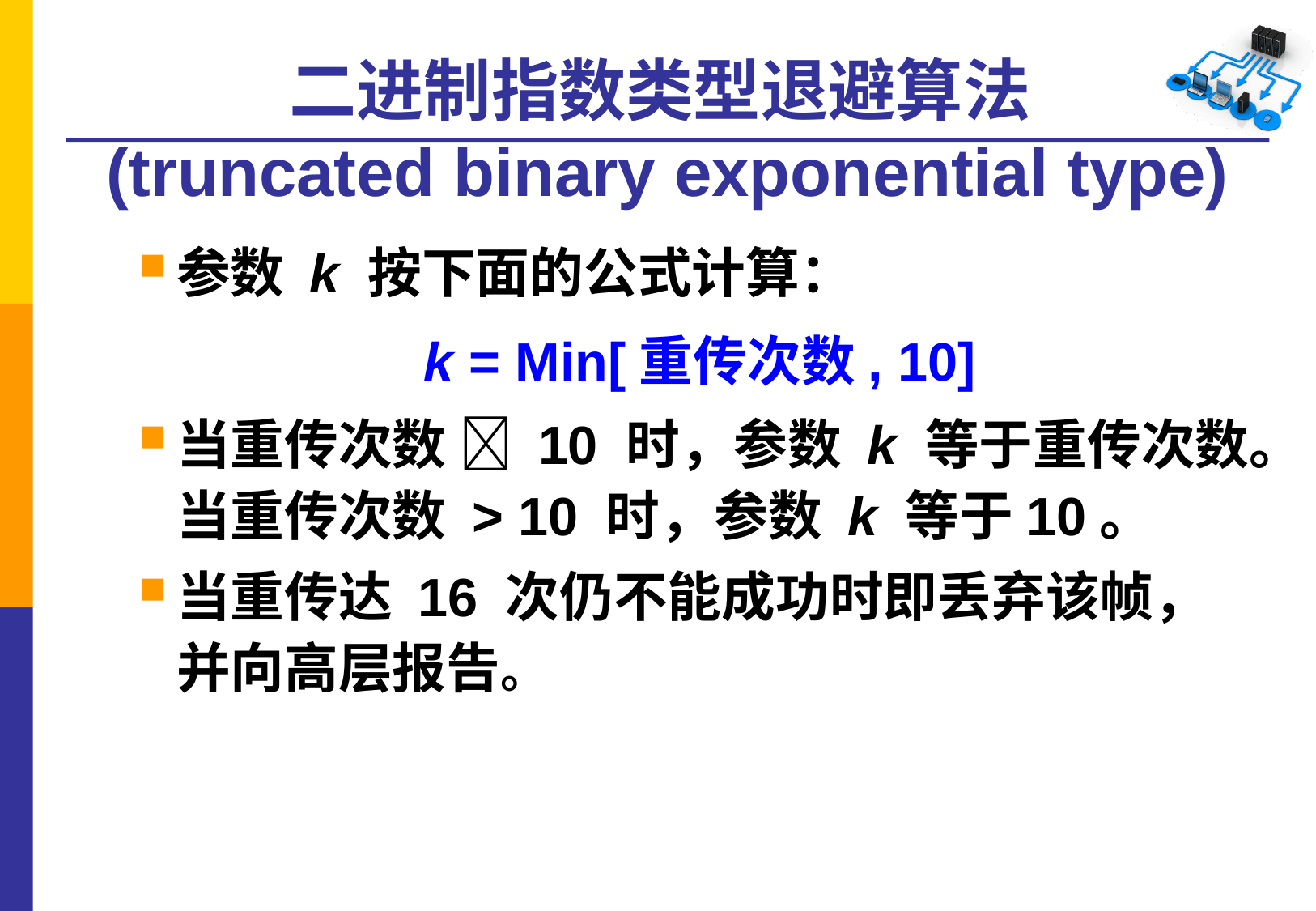

# 二进制指数类型退避算法 (truncated binary exponential type)
参数 k 按下面的公式计算：
                 k = Min[重传次数, 10]
当重传次数 ≤ 10 时，参数 k 等于重传次数。当重传次数 > 10 时，参数 k 等于10。
当重传达 16 次仍不能成功时即丢弃该帧，并向高层报告。